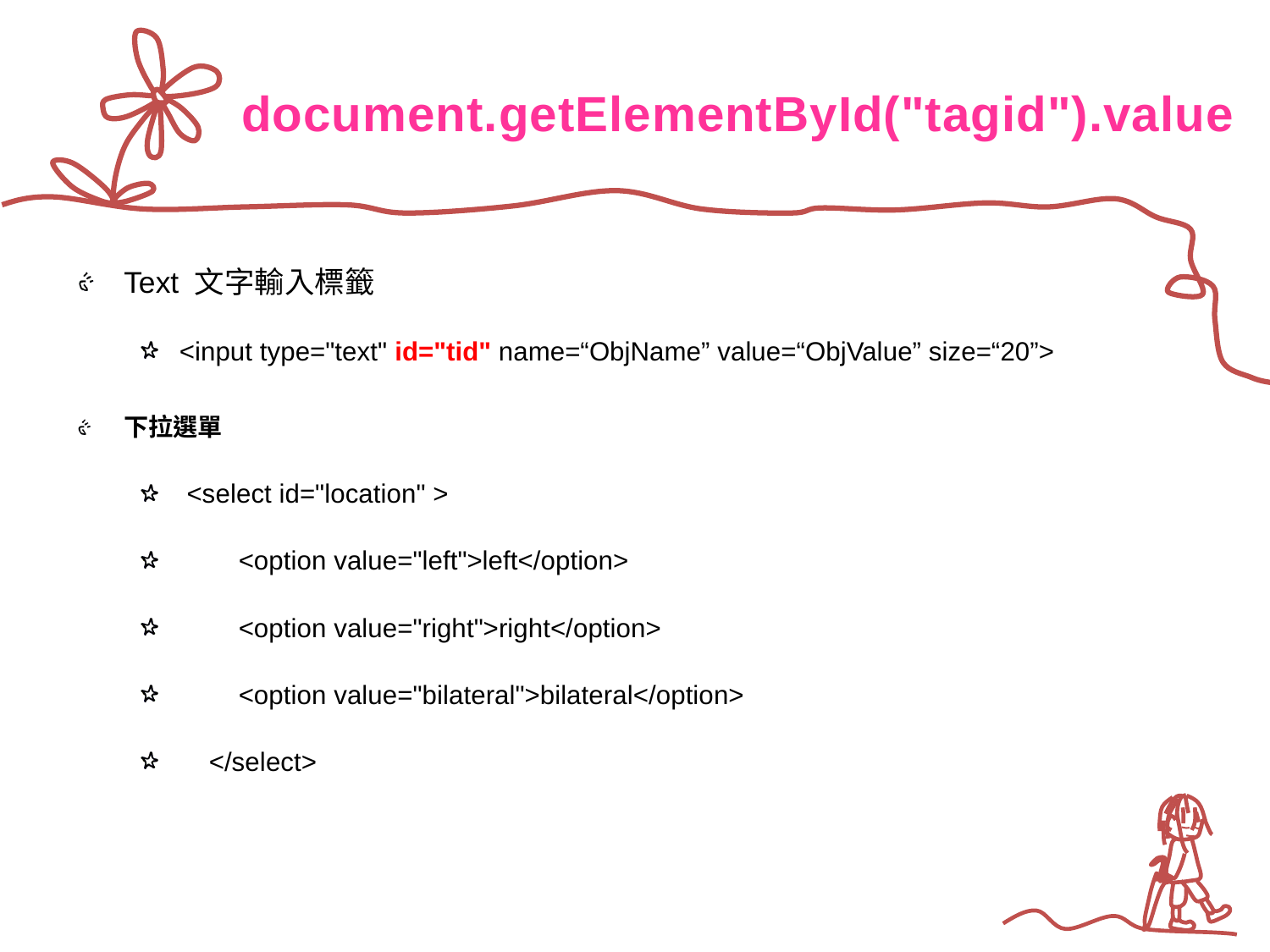

# document.getElementById("tagid").value
Text 文字輸入標籤
<input type="text" id="tid" name=“ObjName” value=“ObjValue” size=“20”>
下拉選單
 <select id="location" >
        <option value="left">left</option>
        <option value="right">right</option>
        <option value="bilateral">bilateral</option>
    </select>